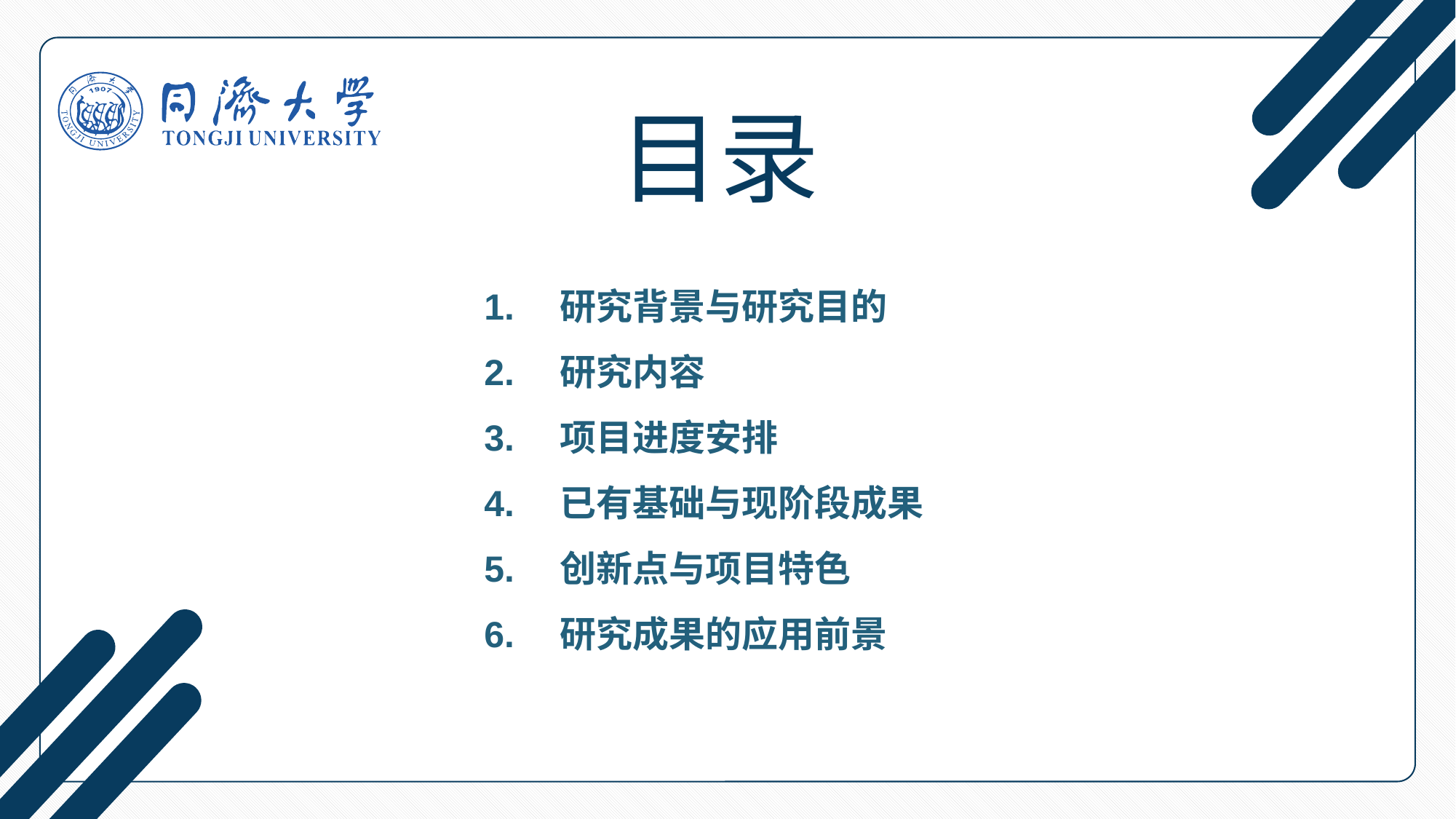

目录
1.　研究背景与研究目的
2.　研究内容
3.　项目进度安排
4.　已有基础与现阶段成果
5.　创新点与项目特色
6.　研究成果的应用前景